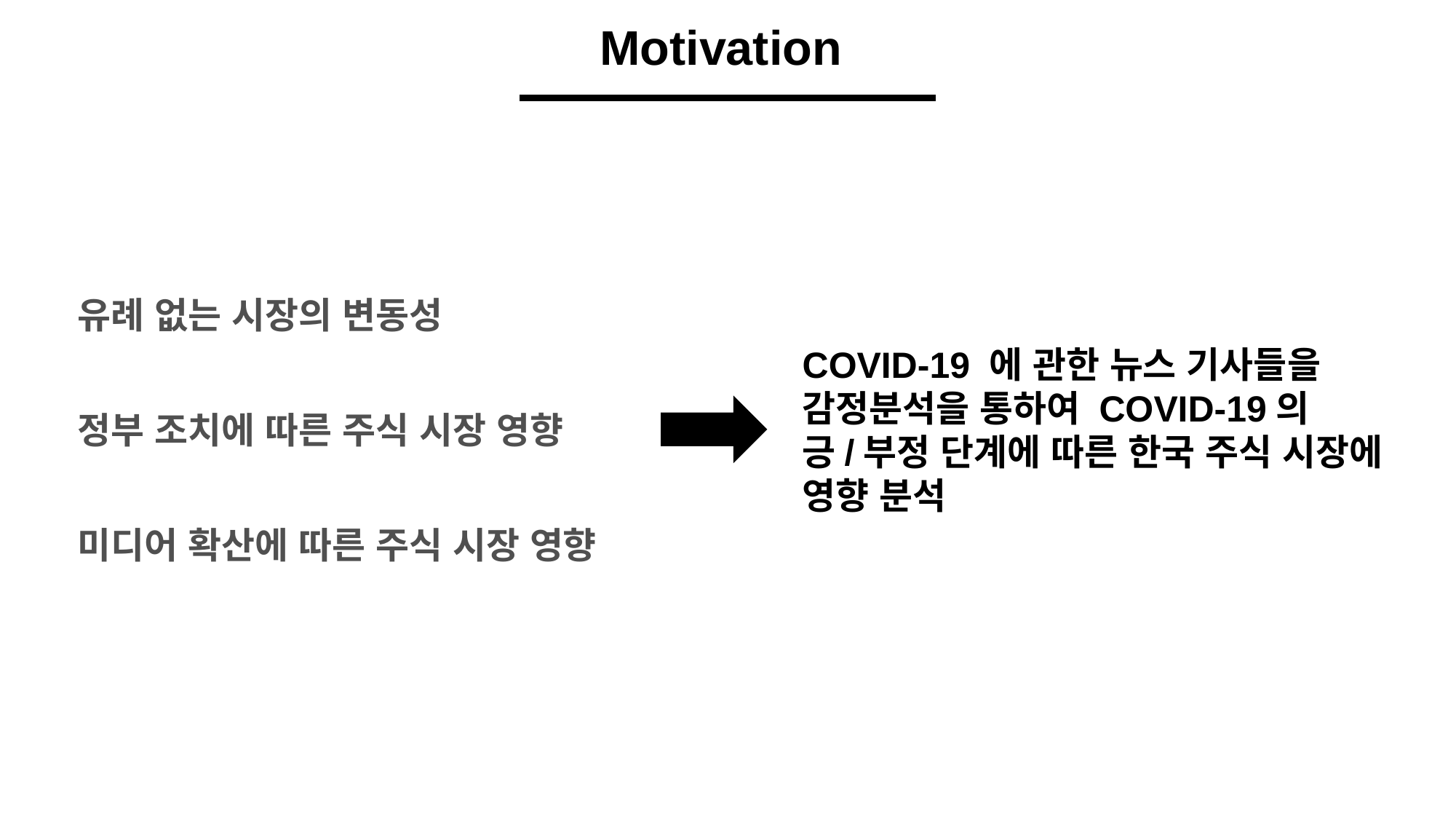

# Motivation
유례 없는 시장의 변동성
COVID-19 에 관한 뉴스 기사들을 감정분석을 통하여 COVID-19의 긍/부정 단계에 따른 한국 주식 시장에 영향 분석

정부 조치에 따른 주식 시장 영향
미디어 확산에 따른 주식 시장 영향